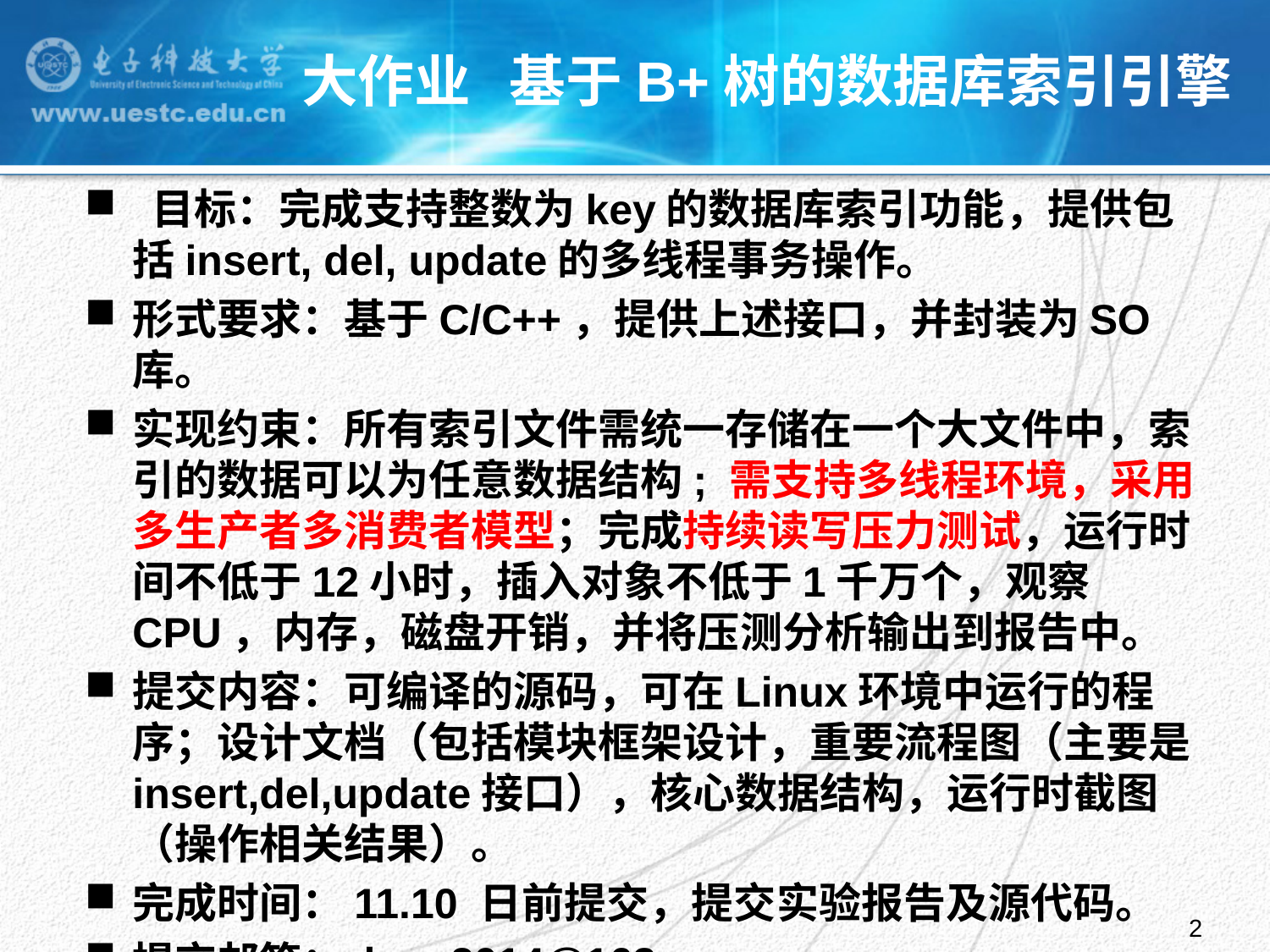

大作业   基于B+树的数据库索引引擎
 目标：完成支持整数为key的数据库索引功能，提供包括insert, del, update的多线程事务操作。
形式要求：基于C/C++，提供上述接口，并封装为SO库。
实现约束：所有索引文件需统一存储在一个大文件中，索引的数据可以为任意数据结构; 需支持多线程环境，采用多生产者多消费者模型；完成持续读写压力测试，运行时间不低于12小时，插入对象不低于1千万个，观察CPU，内存，磁盘开销，并将压测分析输出到报告中。
提交内容：可编译的源码，可在Linux环境中运行的程序；设计文档（包括模块框架设计，重要流程图（主要是insert,del,update接口），核心数据结构，运行时截图（操作相关结果）。
完成时间：11.10 日前提交，提交实验报告及源代码。
提交邮箱： lpue2014@163.com

2